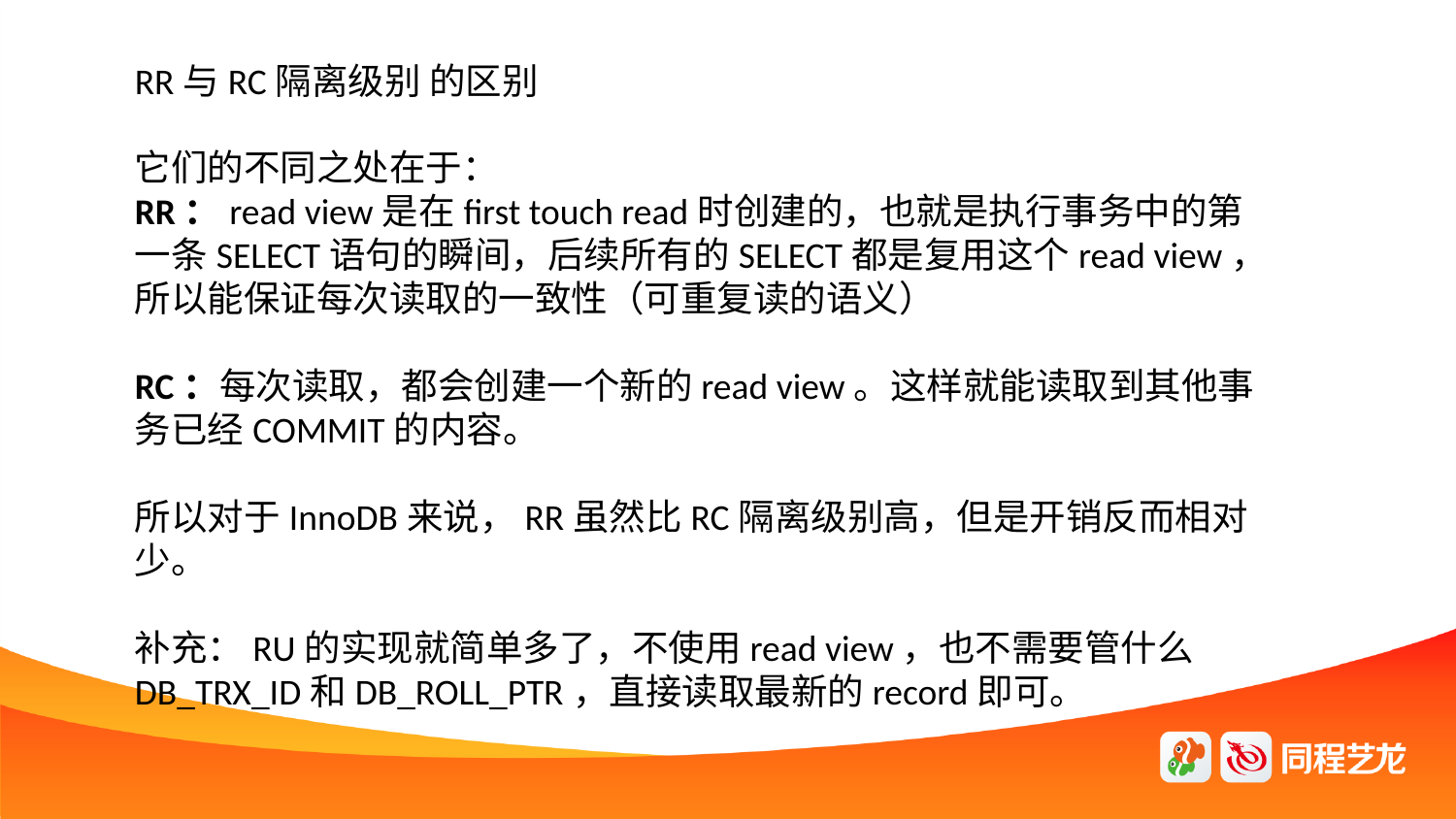

RR与RC隔离级别 的区别
它们的不同之处在于：
RR：read view是在first touch read时创建的，也就是执行事务中的第一条SELECT语句的瞬间，后续所有的SELECT都是复用这个read view，所以能保证每次读取的一致性（可重复读的语义）

RC：每次读取，都会创建一个新的read view。这样就能读取到其他事务已经COMMIT的内容。

所以对于InnoDB来说，RR虽然比RC隔离级别高，但是开销反而相对少。

补充：RU的实现就简单多了，不使用read view，也不需要管什么DB_TRX_ID和DB_ROLL_PTR，直接读取最新的record即可。